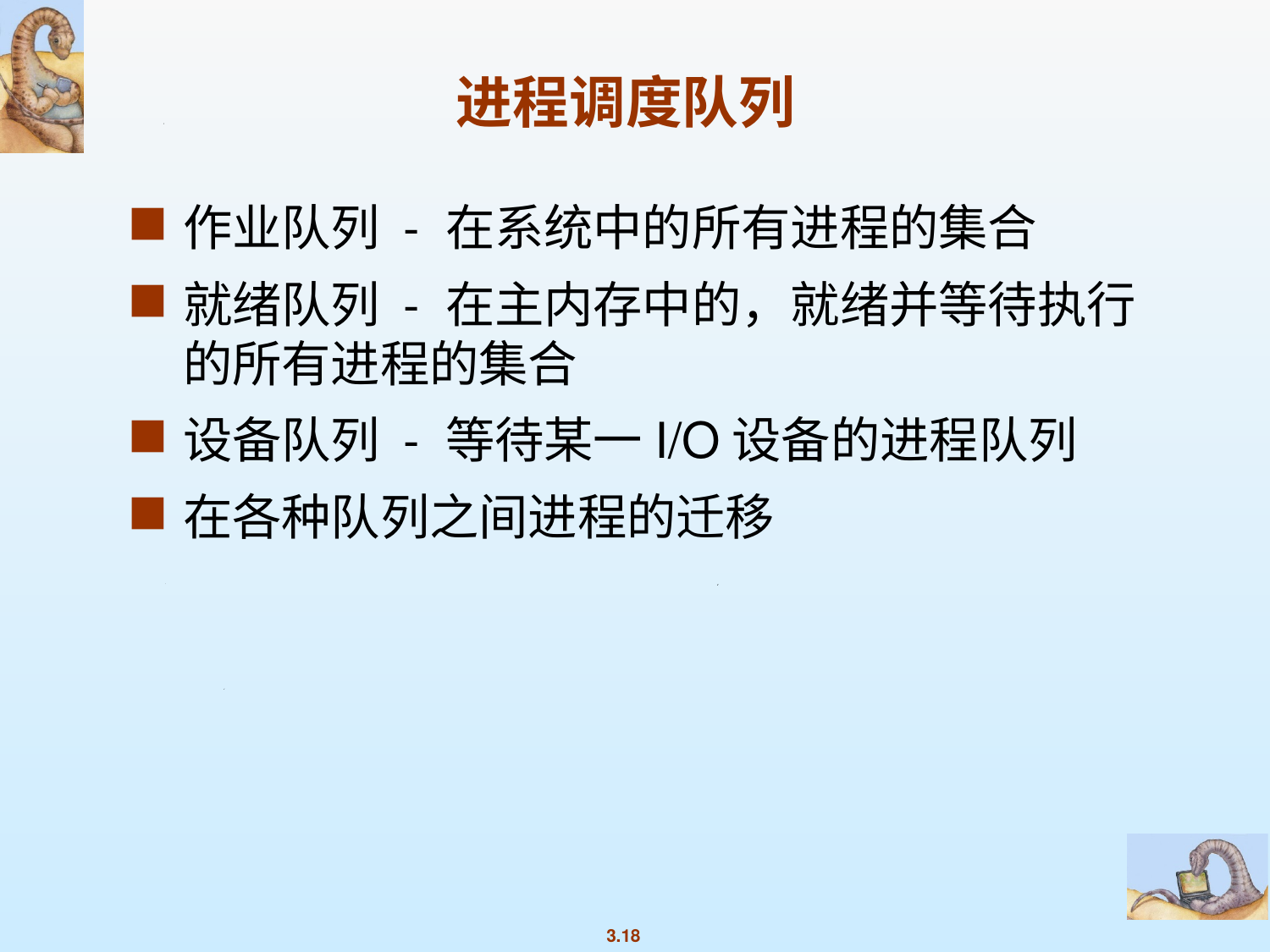

# 进程调度队列
作业队列 - 在系统中的所有进程的集合
就绪队列 - 在主内存中的，就绪并等待执行的所有进程的集合
设备队列 - 等待某一I/O设备的进程队列
在各种队列之间进程的迁移